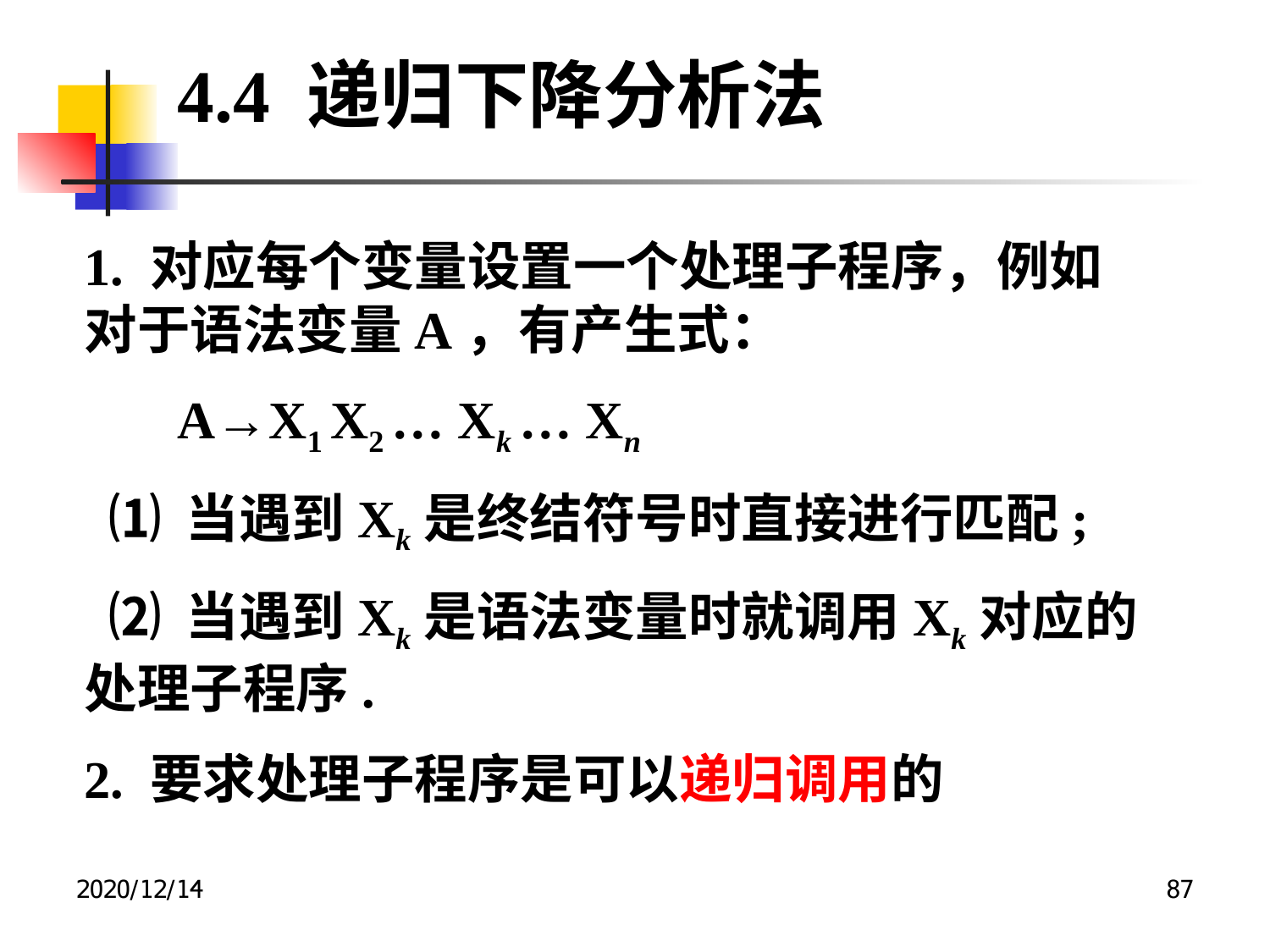

4.4 递归下降分析法
1. 对应每个变量设置一个处理子程序，例如对于语法变量A，有产生式：
       A→X1 X2 … Xk … Xn
  ⑴ 当遇到Xk是终结符号时直接进行匹配;
  ⑵ 当遇到Xk是语法变量时就调用Xk对应的处理子程序.
2. 要求处理子程序是可以递归调用的
2020/12/14
87